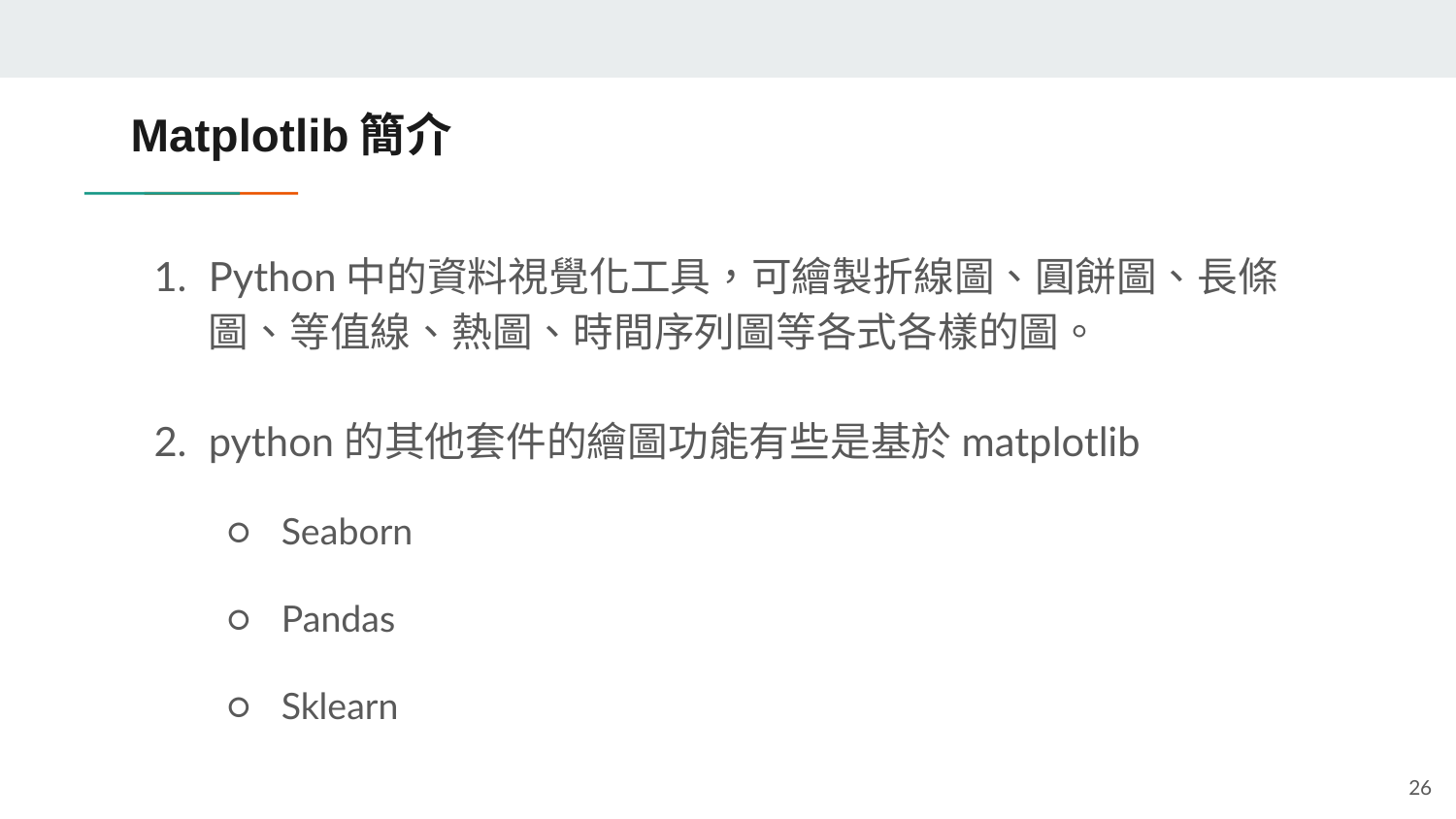

# Matplotlib簡介
Python中的資料視覺化工具，可繪製折線圖、圓餅圖、長條圖、等值線、熱圖、時間序列圖等各式各樣的圖。

python的其他套件的繪圖功能有些是基於matplotlib
Seaborn
Pandas
Sklearn

26